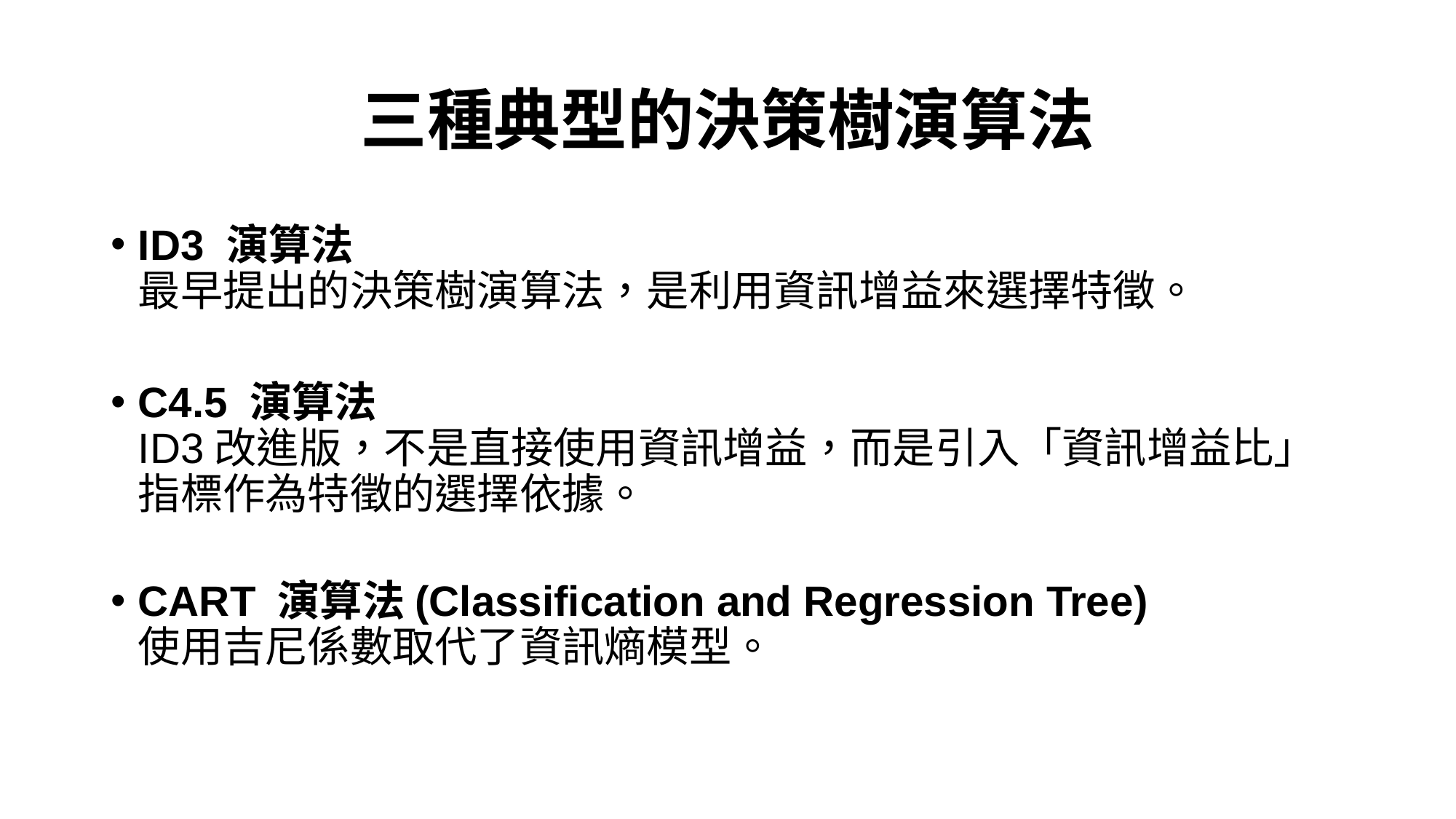

# 三種典型的決策樹演算法
ID3 演算法
最早提出的決策樹演算法，是利用資訊增益來選擇特徵。
C4.5 演算法
ID3改進版，不是直接使用資訊增益，而是引入「資訊增益比」指標作為特徵的選擇依據。
CART 演算法(Classification and Regression Tree)
使用吉尼係數取代了資訊熵模型。